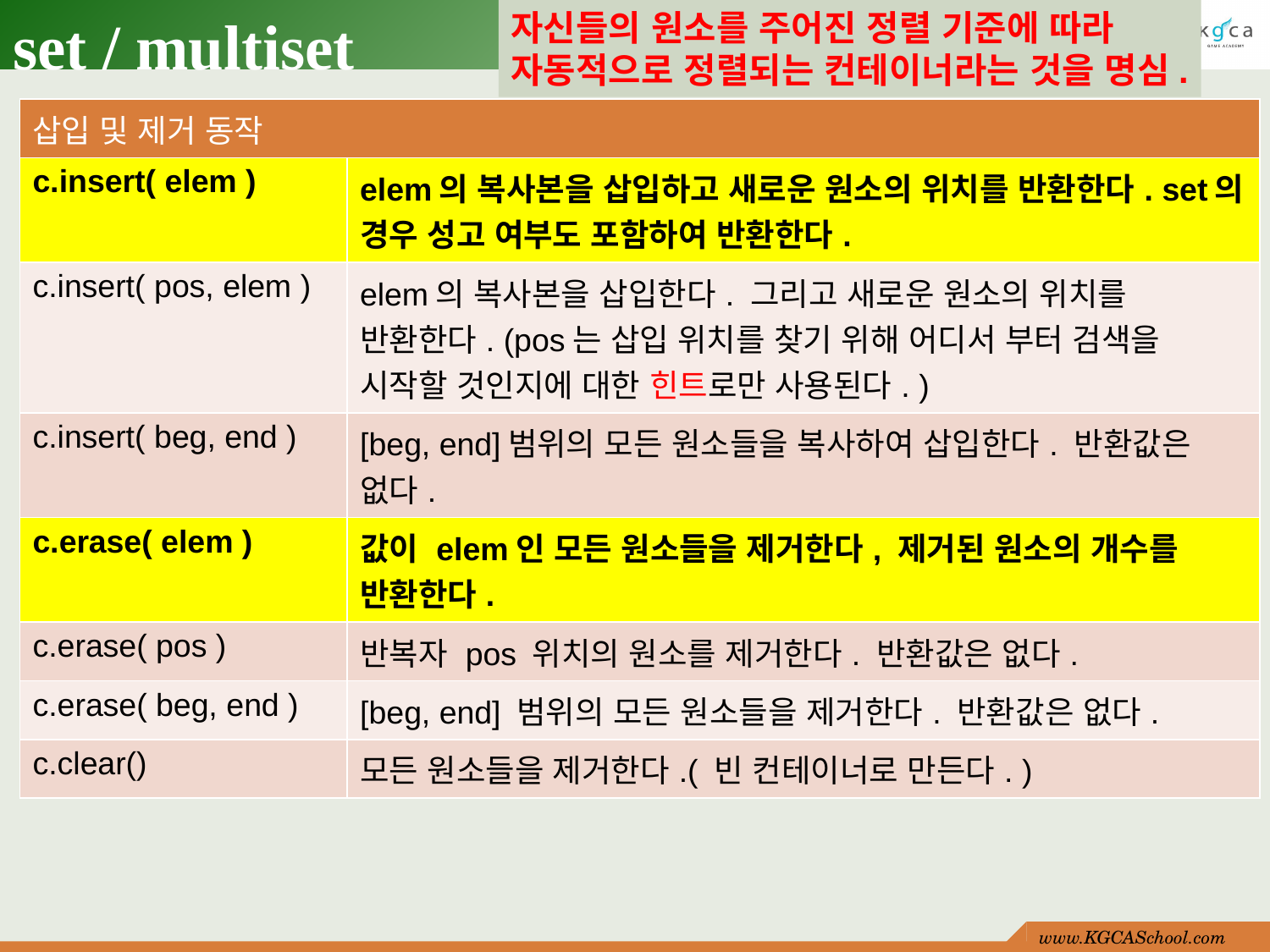

# set / multiset
자신들의 원소를 주어진 정렬 기준에 따라
자동적으로 정렬되는 컨테이너라는 것을 명심.
| 삽입 및 제거 동작 |  |
| --- | --- |
| c.insert( elem ) | elem의 복사본을 삽입하고 새로운 원소의 위치를 반환한다. set의 경우 성고 여부도 포함하여 반환한다. |
| c.insert( pos, elem ) | elem의 복사본을 삽입한다. 그리고 새로운 원소의 위치를 반환한다. (pos는 삽입 위치를 찾기 위해 어디서 부터 검색을 시작할 것인지에 대한 힌트로만 사용된다. ) |
| c.insert( beg, end ) | [beg, end]범위의 모든 원소들을 복사하여 삽입한다. 반환값은 없다. |
| c.erase( elem ) | 값이 elem인 모든 원소들을 제거한다, 제거된 원소의 개수를 반환한다. |
| c.erase( pos ) | 반복자 pos 위치의 원소를 제거한다. 반환값은 없다. |
| c.erase( beg, end ) | [beg, end] 범위의 모든 원소들을 제거한다. 반환값은 없다. |
| c.clear() | 모든 원소들을 제거한다.( 빈 컨테이너로 만든다. ) |